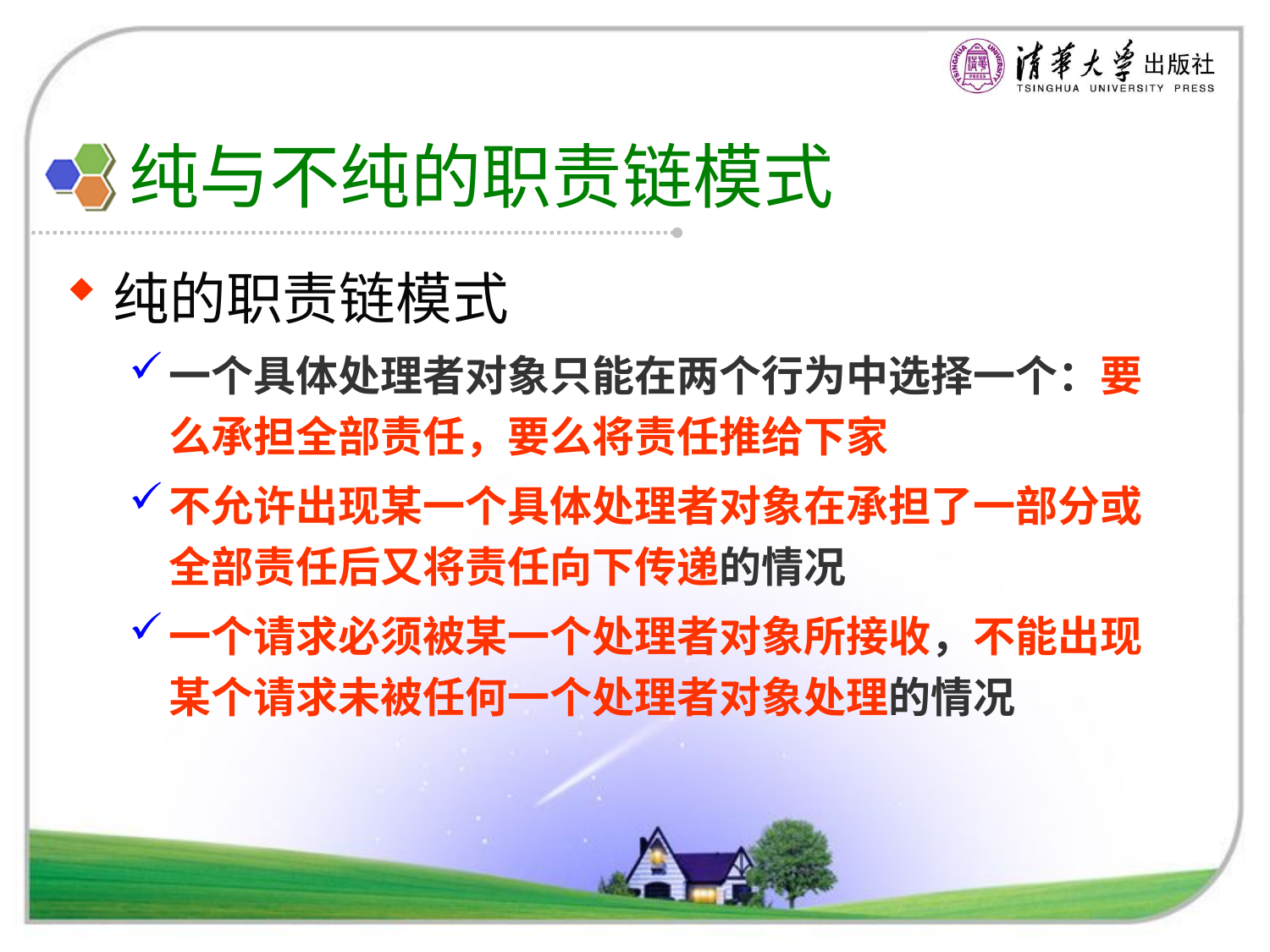

# 纯与不纯的职责链模式
纯的职责链模式
一个具体处理者对象只能在两个行为中选择一个：要么承担全部责任，要么将责任推给下家
不允许出现某一个具体处理者对象在承担了一部分或全部责任后又将责任向下传递的情况
一个请求必须被某一个处理者对象所接收，不能出现某个请求未被任何一个处理者对象处理的情况